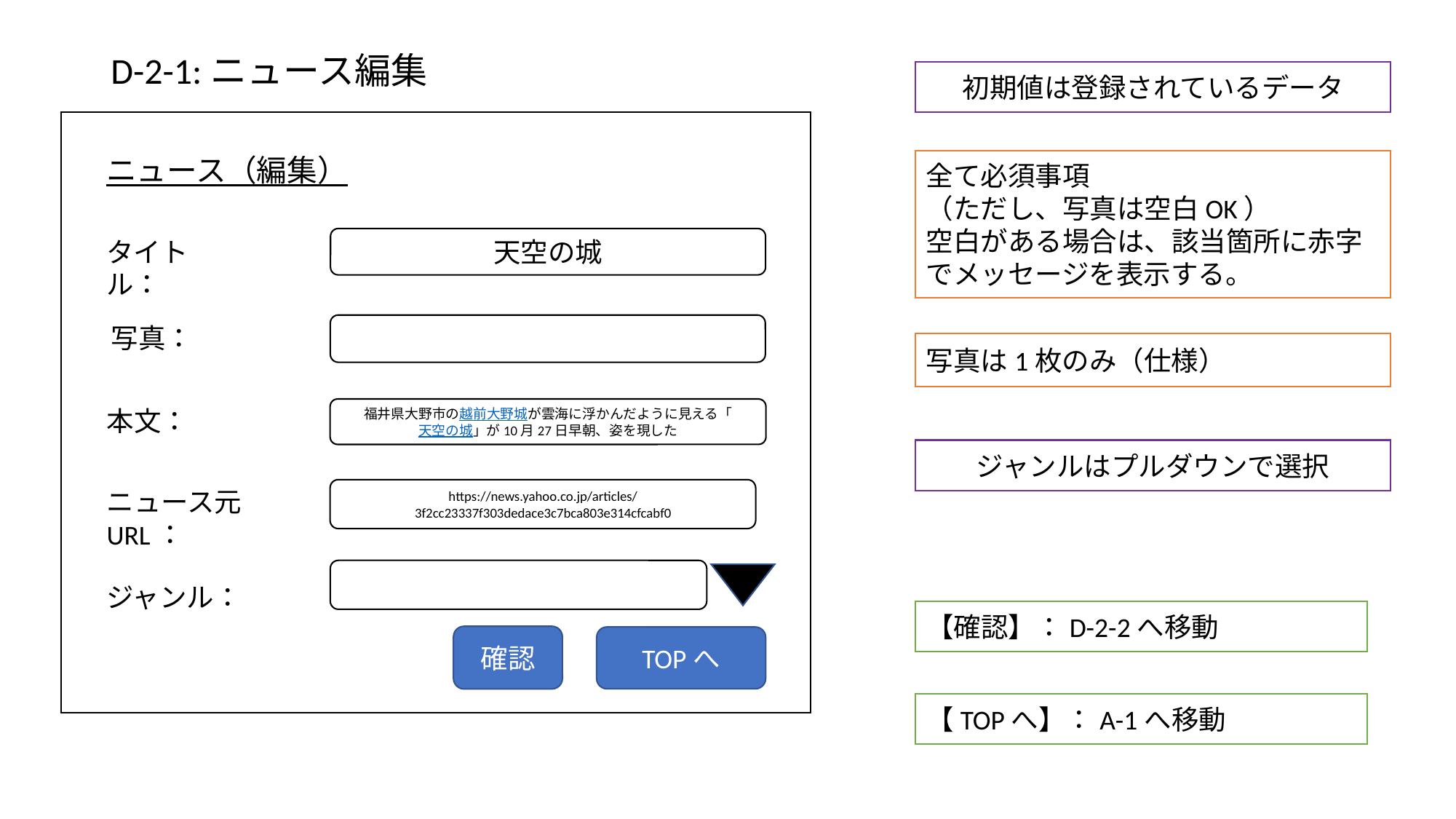

# D-2-1:ニュース編集
初期値は登録されているデータ

ニュース（編集）
全て必須事項
（ただし、写真は空白OK）
空白がある場合は、該当箇所に赤字でメッセージを表示する。
天空の城
タイトル：

写真：
写真は1枚のみ（仕様）
本文：
福井県大野市の越前大野城が雲海に浮かんだように見える「天空の城」が10月27日早朝、姿を現した
ジャンルはプルダウンで選択
ニュース元URL：
https://news.yahoo.co.jp/articles/3f2cc23337f303dedace3c7bca803e314cfcabf0

ジャンル：
【確認】：D-2-2へ移動
確認
TOPへ
【TOPへ】：A-1へ移動